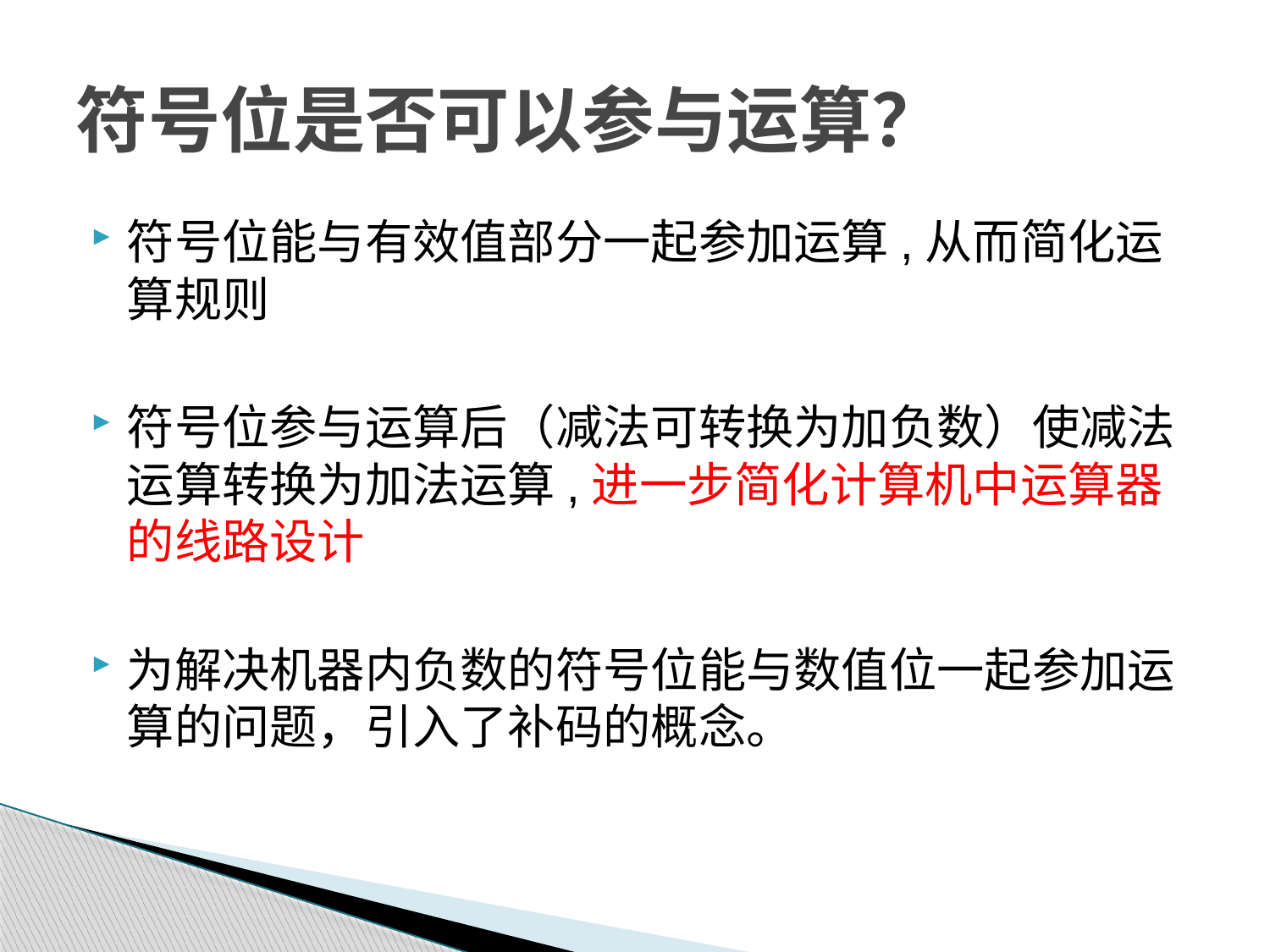

# 符号位是否可以参与运算？
符号位能与有效值部分一起参加运算,从而简化运算规则

符号位参与运算后（减法可转换为加负数）使减法运算转换为加法运算,进一步简化计算机中运算器的线路设计

为解决机器内负数的符号位能与数值位一起参加运算的问题，引入了补码的概念。